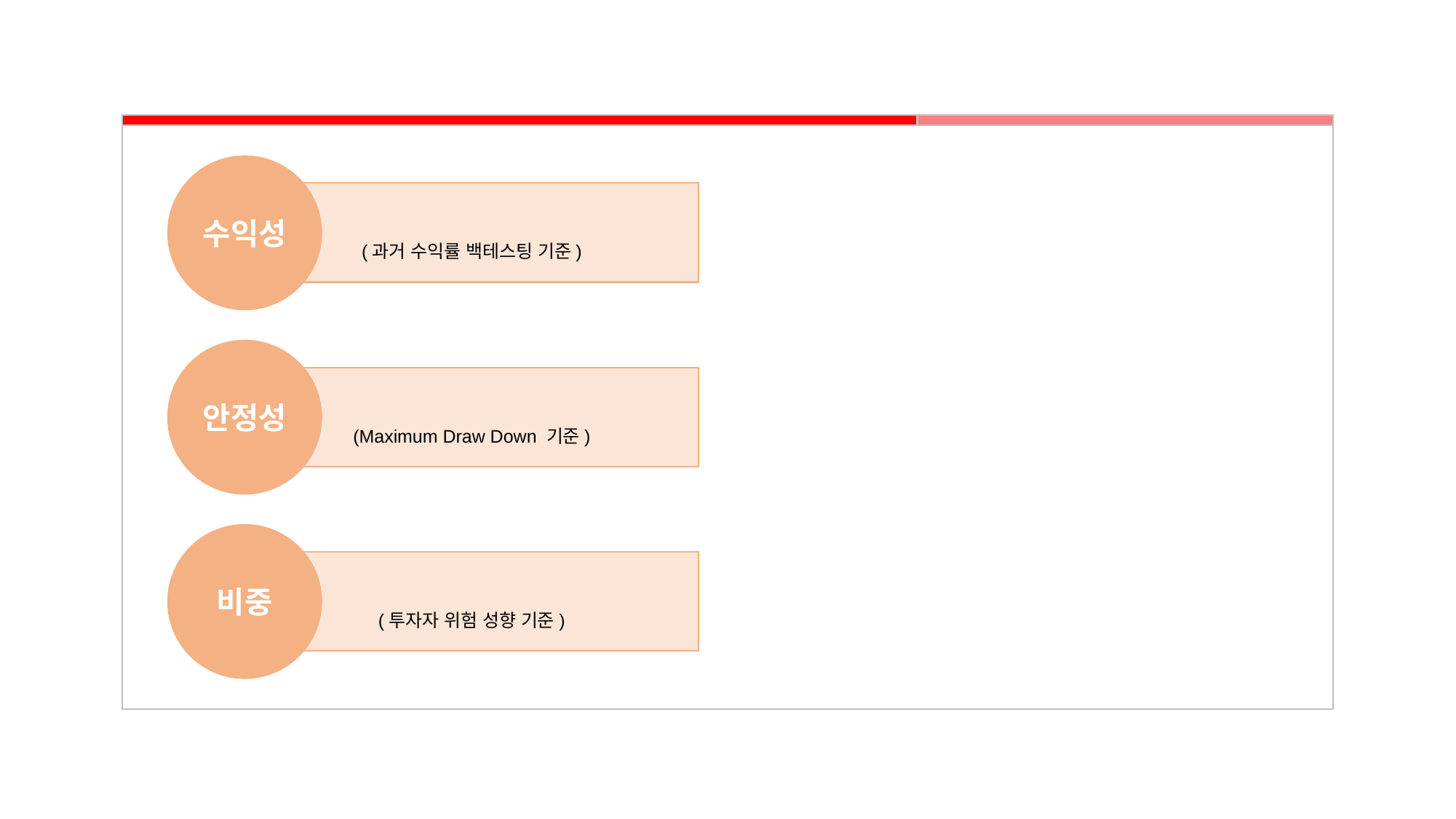

수익성
연 6% 내외 추구
(과거 수익률 백테스팅 기준)
안정성
연 6% 내외 추구
(Maximum Draw Down 기준)
비중
연 6% 내외 추구
(투자자 위험 성향 기준)